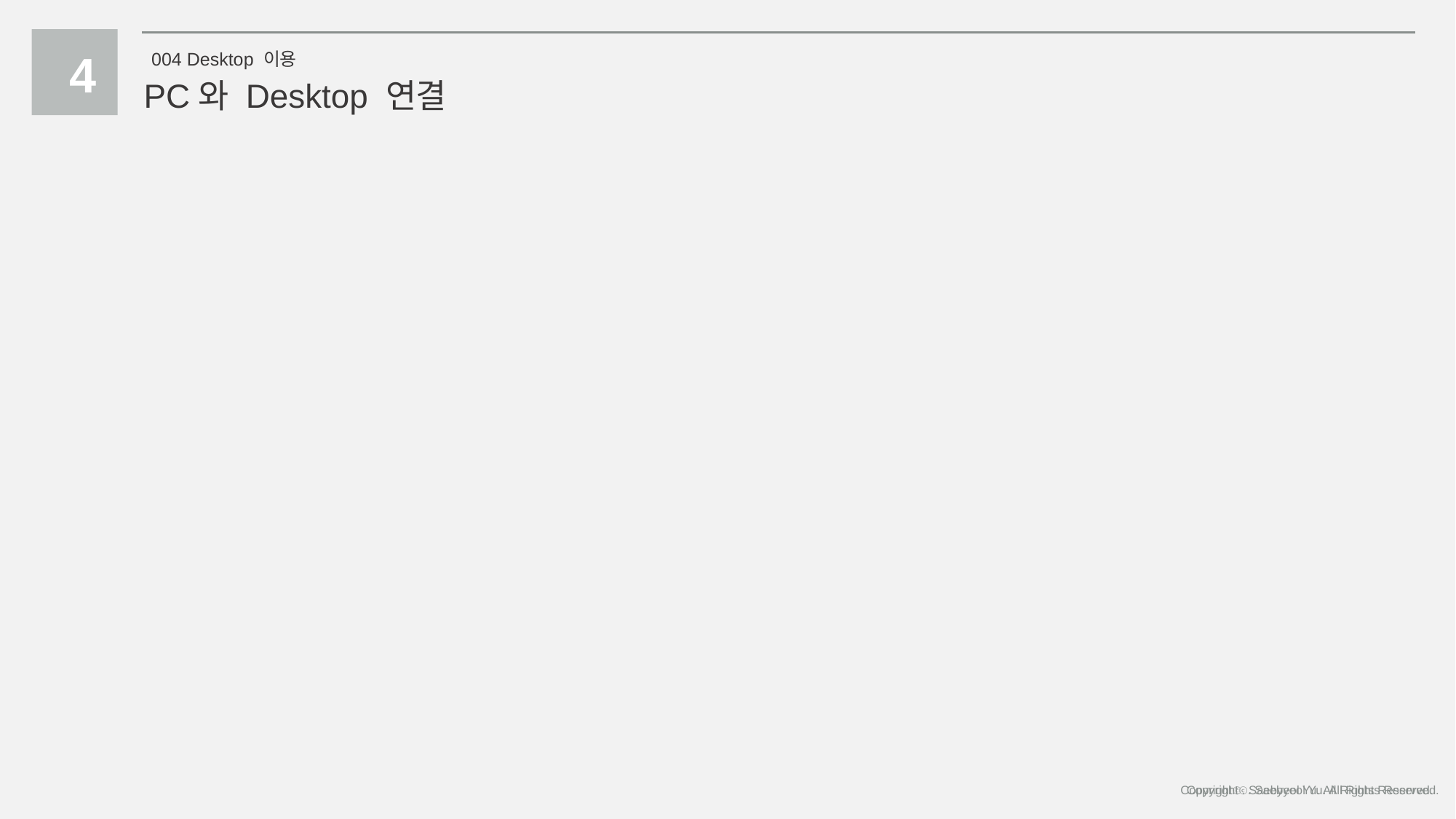

4
004 Desktop 이용
PC와 Desktop 연결
Copyrightⓒ. Saebyeol Yu. All Rights Reserved.